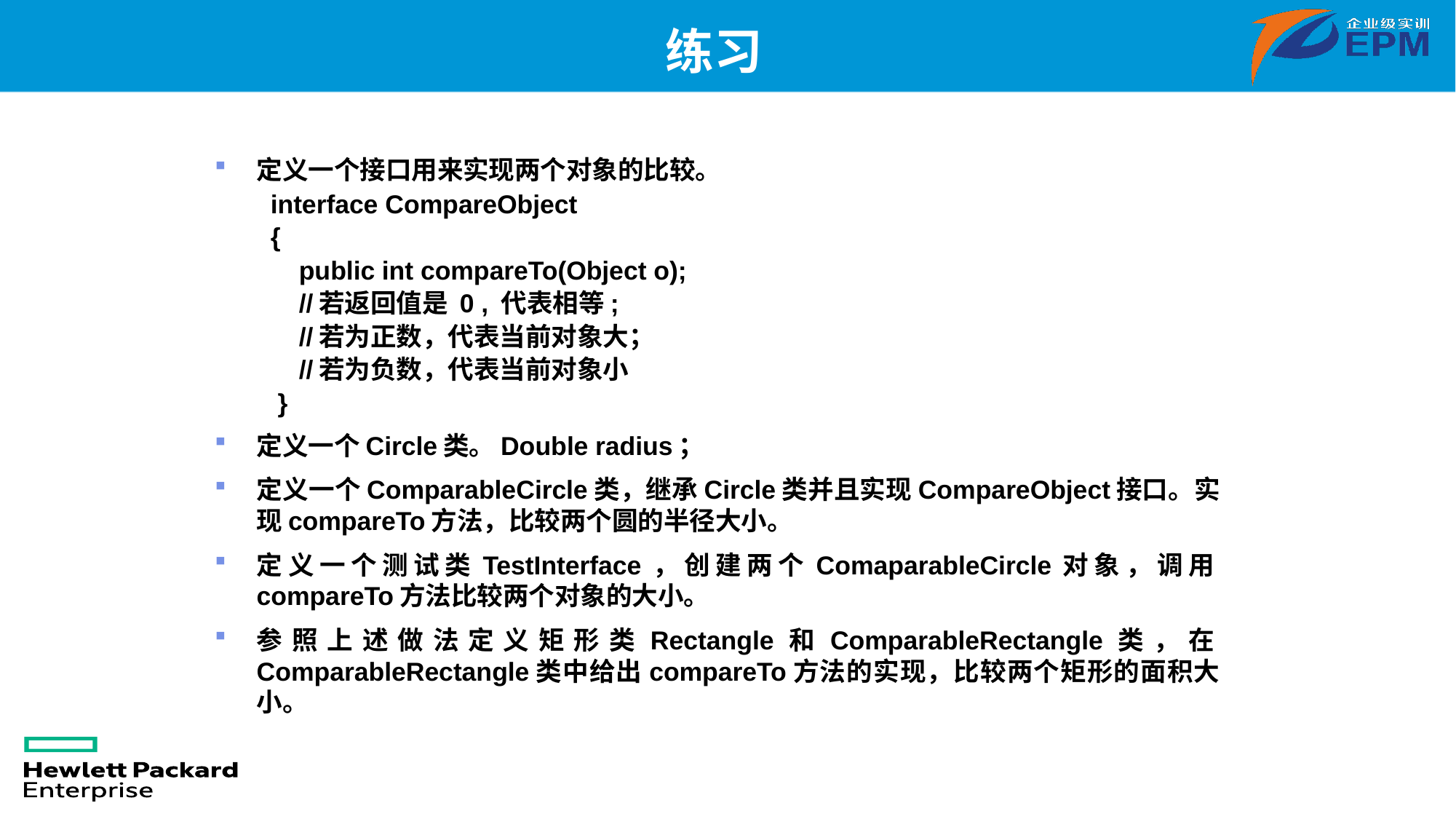

# 练习
定义一个接口用来实现两个对象的比较。
interface CompareObject
{
    public int compareTo(Object o);
    //若返回值是 0 , 代表相等;
    //若为正数，代表当前对象大；
    //若为负数，代表当前对象小
 }
定义一个Circle类。Double radius；
定义一个ComparableCircle类，继承Circle类并且实现CompareObject接口。实现compareTo方法，比较两个圆的半径大小。
定义一个测试类TestInterface，创建两个ComaparableCircle对象，调用compareTo方法比较两个对象的大小。
参照上述做法定义矩形类Rectangle和ComparableRectangle类，在ComparableRectangle类中给出compareTo方法的实现，比较两个矩形的面积大小。